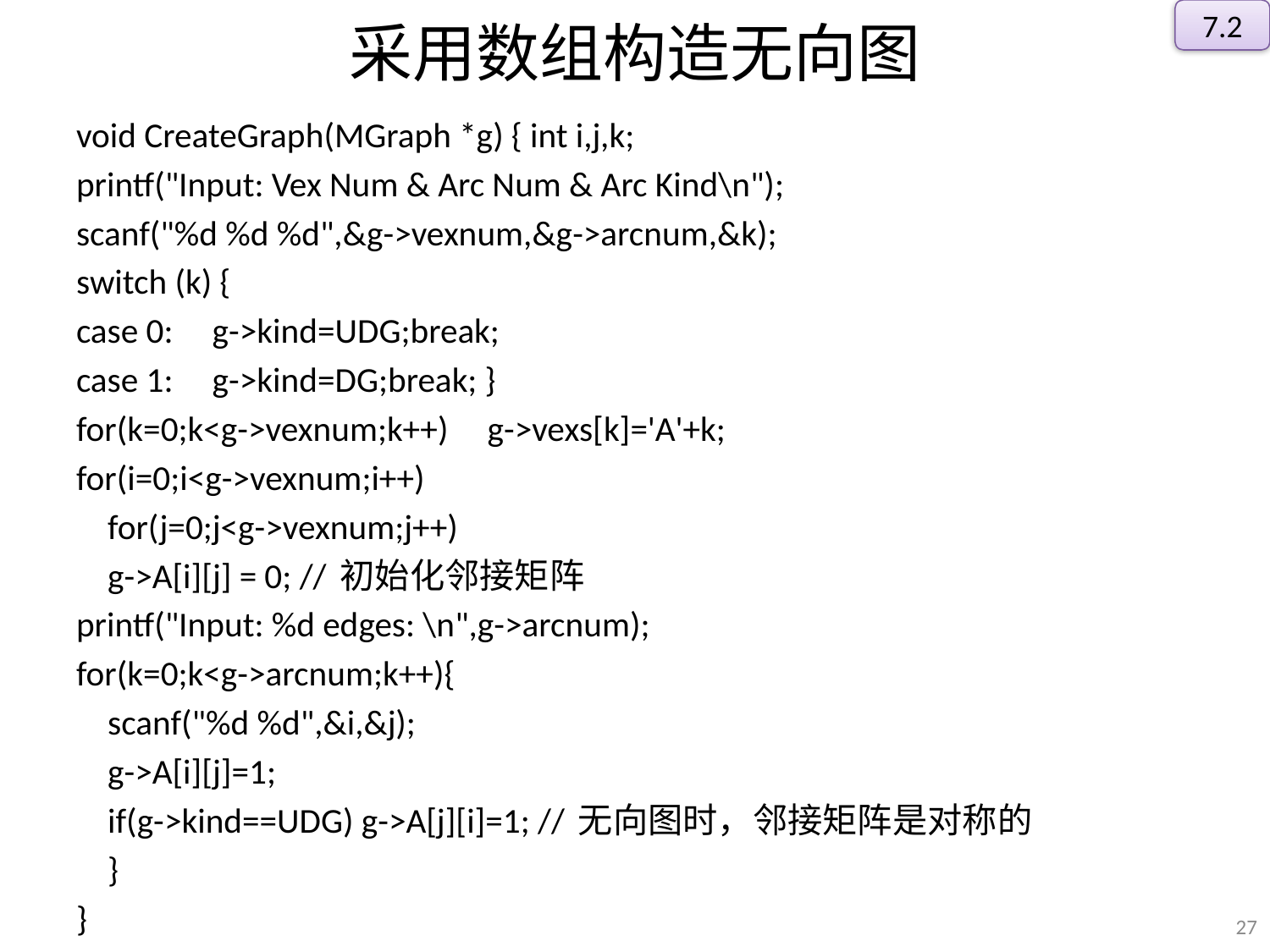

7.2
# 采用数组构造无向图
void CreateGraph(MGraph *g) { int i,j,k;
printf("Input: Vex Num & Arc Num & Arc Kind\n");
scanf("%d %d %d",&g->vexnum,&g->arcnum,&k);
switch (k) {
case 0:     g->kind=UDG;break;
case 1:     g->kind=DG;break; }
for(k=0;k<g->vexnum;k++)     g->vexs[k]='A'+k;
for(i=0;i<g->vexnum;i++)
    for(j=0;j<g->vexnum;j++)
    g->A[i][j] = 0; // 初始化邻接矩阵
printf("Input: %d edges: \n",g->arcnum);
for(k=0;k<g->arcnum;k++){
    scanf("%d %d",&i,&j);
    g->A[i][j]=1;
    if(g->kind==UDG) g->A[j][i]=1; // 无向图时，邻接矩阵是对称的
    }
}
27